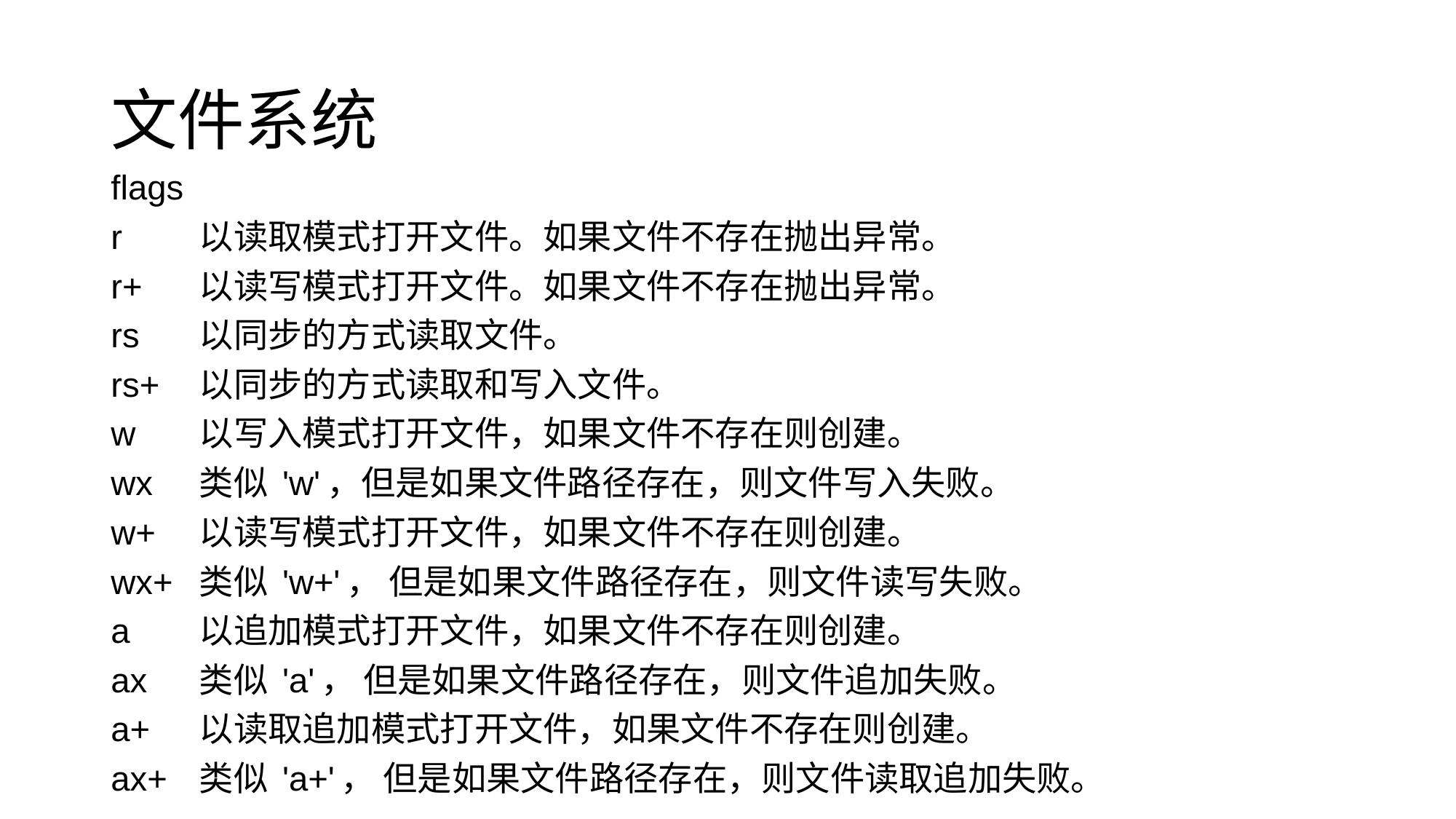

# 文件系统
flags
r	以读取模式打开文件。如果文件不存在抛出异常。
r+	以读写模式打开文件。如果文件不存在抛出异常。
rs	以同步的方式读取文件。
rs+	以同步的方式读取和写入文件。
w	以写入模式打开文件，如果文件不存在则创建。
wx	类似 'w'，但是如果文件路径存在，则文件写入失败。
w+	以读写模式打开文件，如果文件不存在则创建。
wx+	类似 'w+'， 但是如果文件路径存在，则文件读写失败。
a	以追加模式打开文件，如果文件不存在则创建。
ax	类似 'a'， 但是如果文件路径存在，则文件追加失败。
a+	以读取追加模式打开文件，如果文件不存在则创建。
ax+	类似 'a+'， 但是如果文件路径存在，则文件读取追加失败。